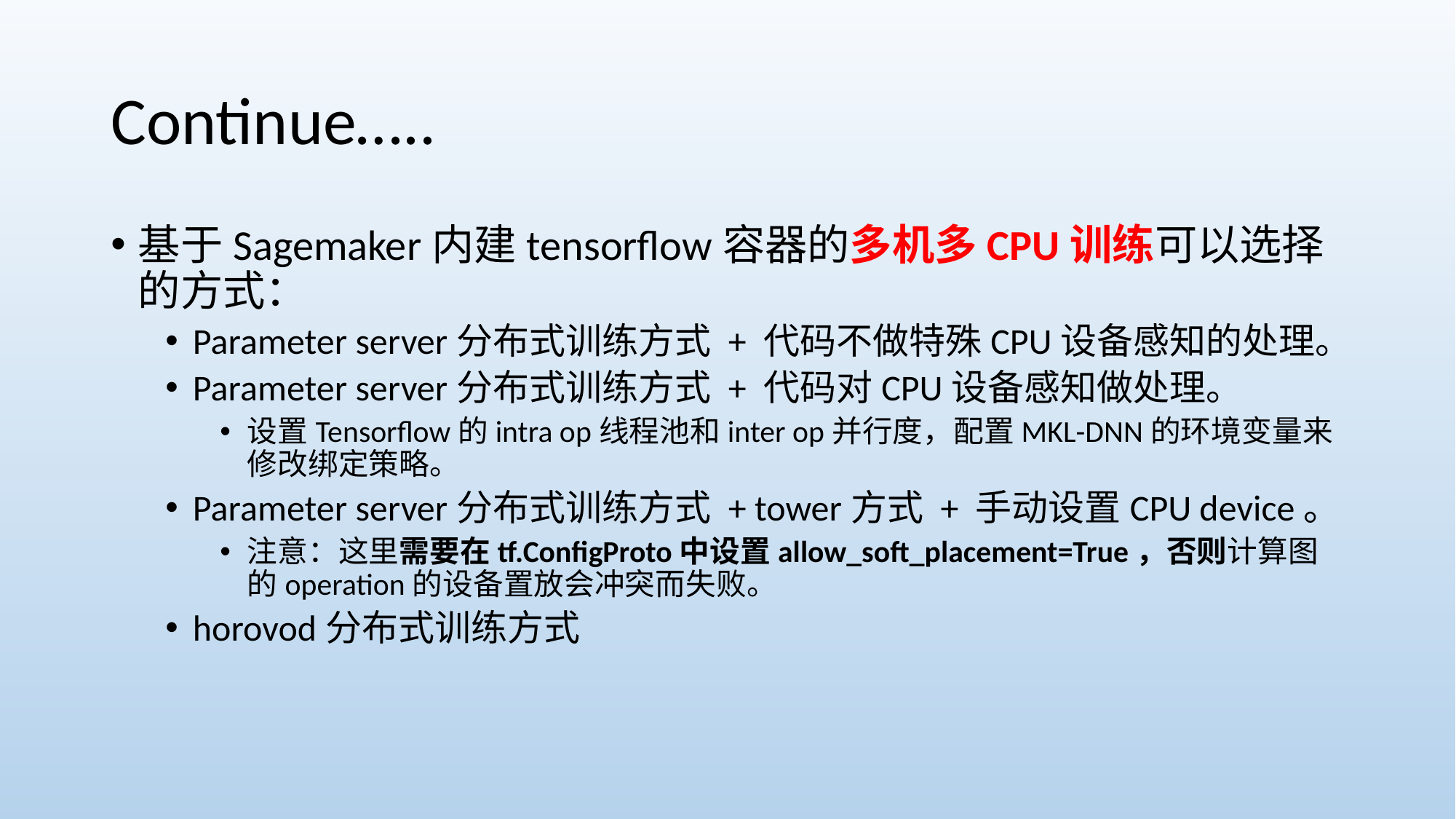

# Continue…..
基于Sagemaker内建tensorflow容器的多机多CPU训练可以选择的方式：
Parameter server分布式训练方式 + 代码不做特殊CPU设备感知的处理。
Parameter server分布式训练方式 + 代码对CPU设备感知做处理。
设置Tensorflow的intra op线程池和inter op并行度，配置MKL-DNN的环境变量来修改绑定策略。
Parameter server分布式训练方式 + tower方式 + 手动设置CPU device。
注意：这里需要在tf.ConfigProto中设置allow_soft_placement=True，否则计算图的operation的设备置放会冲突而失败。
horovod分布式训练方式